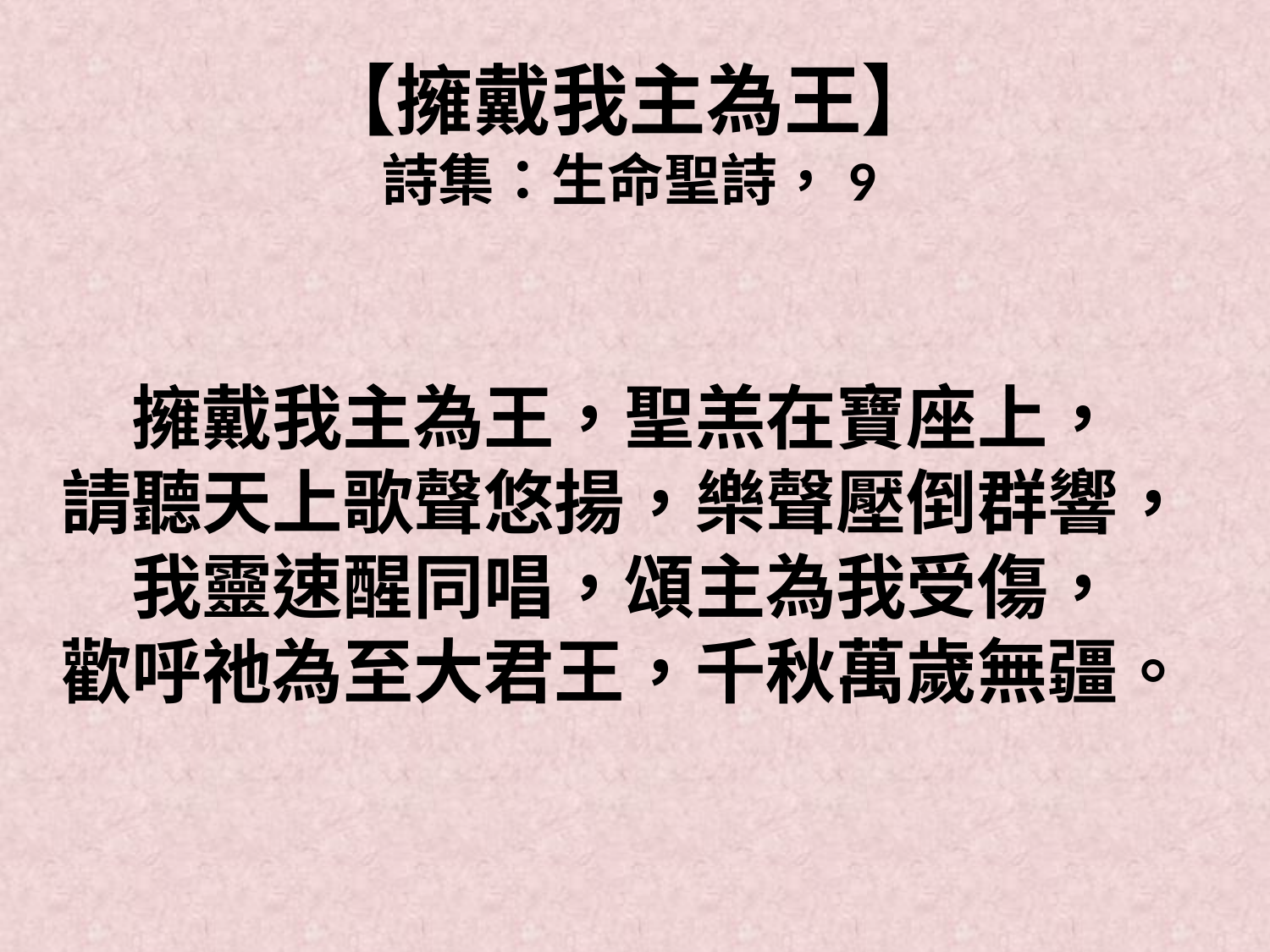

# 【擁戴我主為王】 詩集：生命聖詩，9
擁戴我主為王，聖羔在寶座上，
請聽天上歌聲悠揚，樂聲壓倒群響，
我靈速醒同唱，頌主為我受傷，
歡呼祂為至大君王，千秋萬歲無疆。